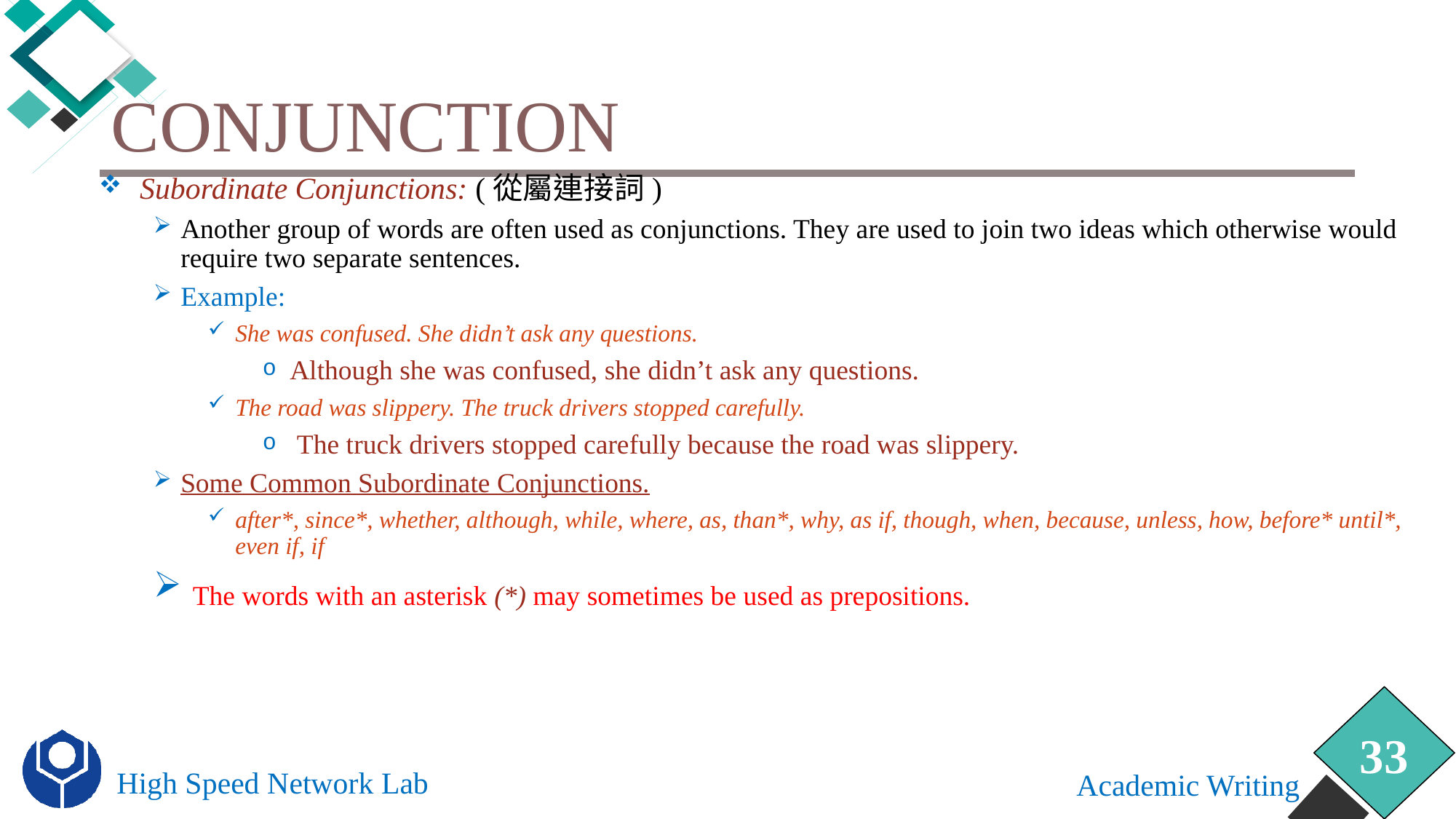

# Conjunction
Subordinate Conjunctions: (從屬連接詞)
Another group of words are often used as conjunctions. They are used to join two ideas which otherwise would require two separate sentences.
Example:
She was confused. She didn’t ask any questions.
Although she was confused, she didn’t ask any questions.
The road was slippery. The truck drivers stopped carefully.
 The truck drivers stopped carefully because the road was slippery.
Some Common Subordinate Conjunctions.
after*, since*, whether, although, while, where, as, than*, why, as if, though, when, because, unless, how, before* until*, even if, if
 The words with an asterisk (*) may sometimes be used as prepositions.